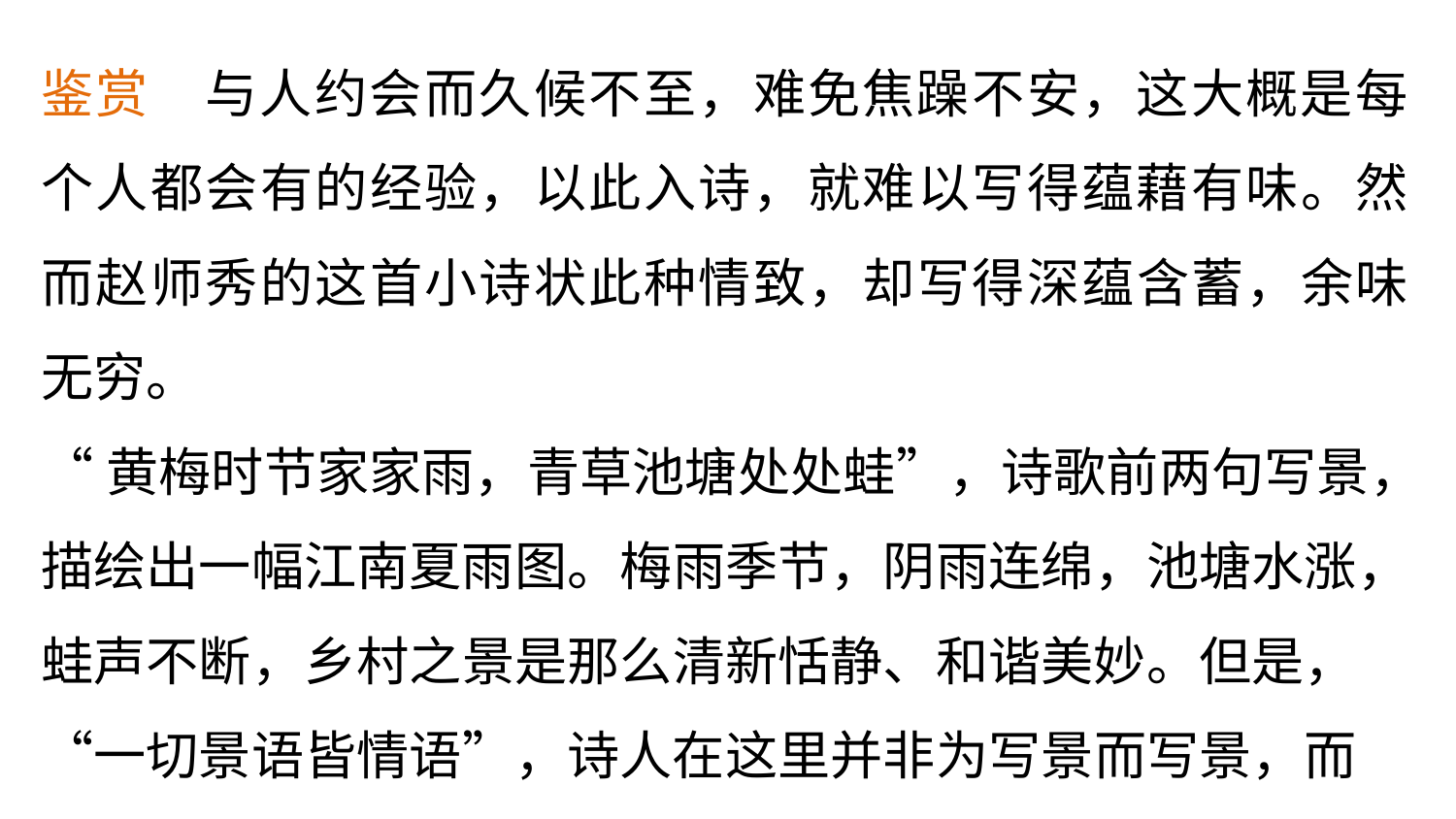

鉴赏　与人约会而久候不至，难免焦躁不安，这大概是每个人都会有的经验，以此入诗，就难以写得蕴藉有味。然而赵师秀的这首小诗状此种情致，却写得深蕴含蓄，余味无穷。
“黄梅时节家家雨，青草池塘处处蛙”，诗歌前两句写景，描绘出一幅江南夏雨图。梅雨季节，阴雨连绵，池塘水涨，蛙声不断，乡村之景是那么清新恬静、和谐美妙。但是，“一切景语皆情语”，诗人在这里并非为写景而写景，而是于景中寄寓了他独自期客的复杂思想感情。“家家雨”既描